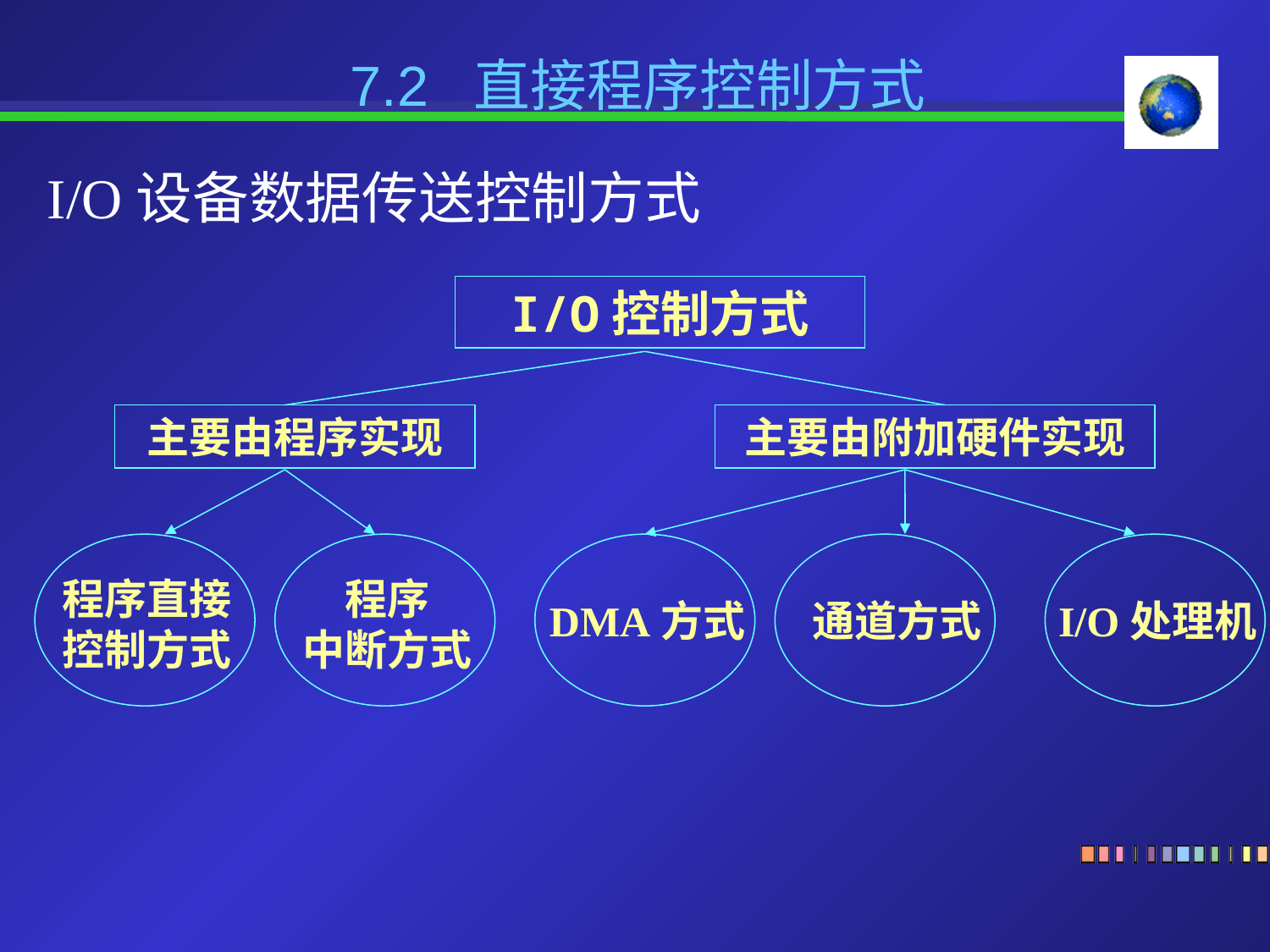

7.2  直接程序控制方式
I/O设备数据传送控制方式
I/O控制方式

主要由程序实现
主要由附加硬件实现

程序直接控制方式

程序
中断方式
DMA方式
通道方式
I/O处理机
18